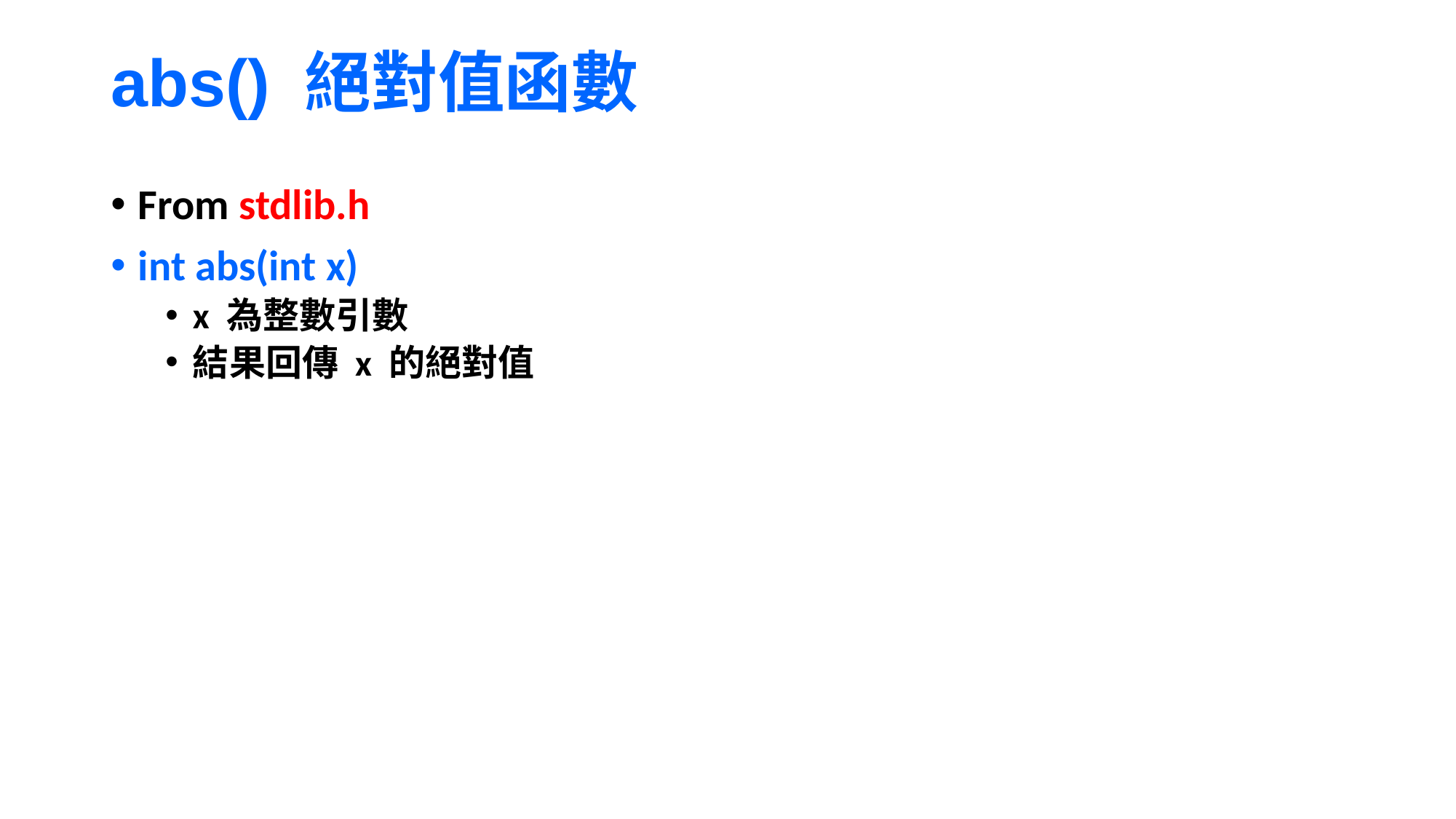

# abs() 絕對值函數
From stdlib.h
int abs(int x)
x 為整數引數
結果回傳 x 的絕對值